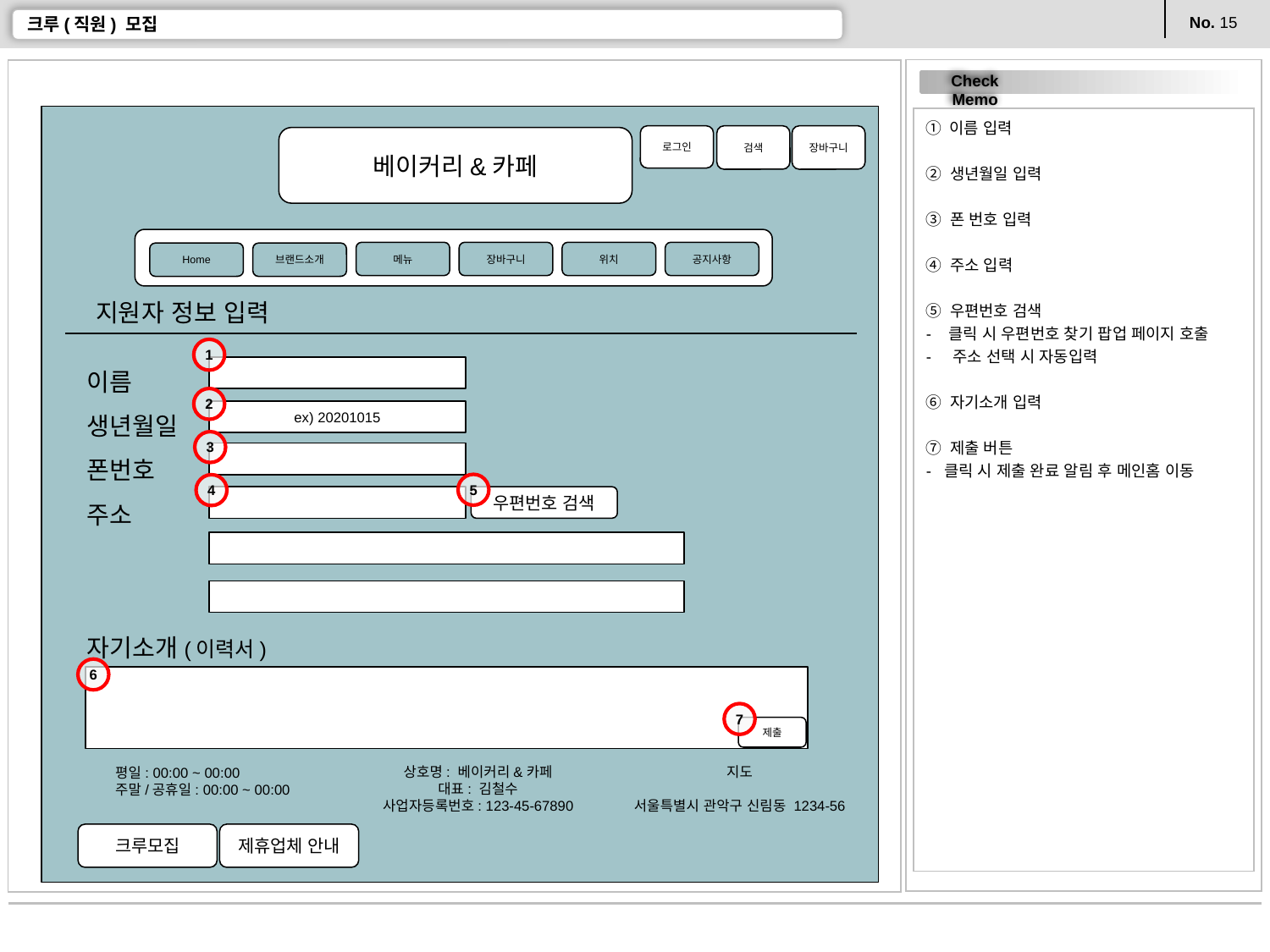

# 크루(직원) 모집

로그인
검색
장바구니
베이커리&카페

메뉴
장바구니
위치
공지사항
Home
브랜드소개
상호명: 베이커리&카페
대표: 김철수
사업자등록번호: 123-45-67890
지도

서울특별시 관악구 신림동 1234-56
평일: 00:00 ~ 00:00
주말/공휴일: 00:00 ~ 00:00
크루모집
제휴업체 안내
① 이름 입력

② 생년월일 입력

③ 폰 번호 입력

④ 주소 입력

⑤ 우편번호 검색
-   클릭 시 우편번호 찾기 팝업 페이지 호출
-    주소 선택 시 자동입력

⑥ 자기소개 입력

⑦ 제출 버튼
-  클릭 시 제출 완료 알림 후 메인홈 이동

지원자 정보 입력
1

2
이름
생년월일
폰번호
주소

자기소개(이력서)
ex) 20201015
3

5
4

우편번호 검색

6

7
제출